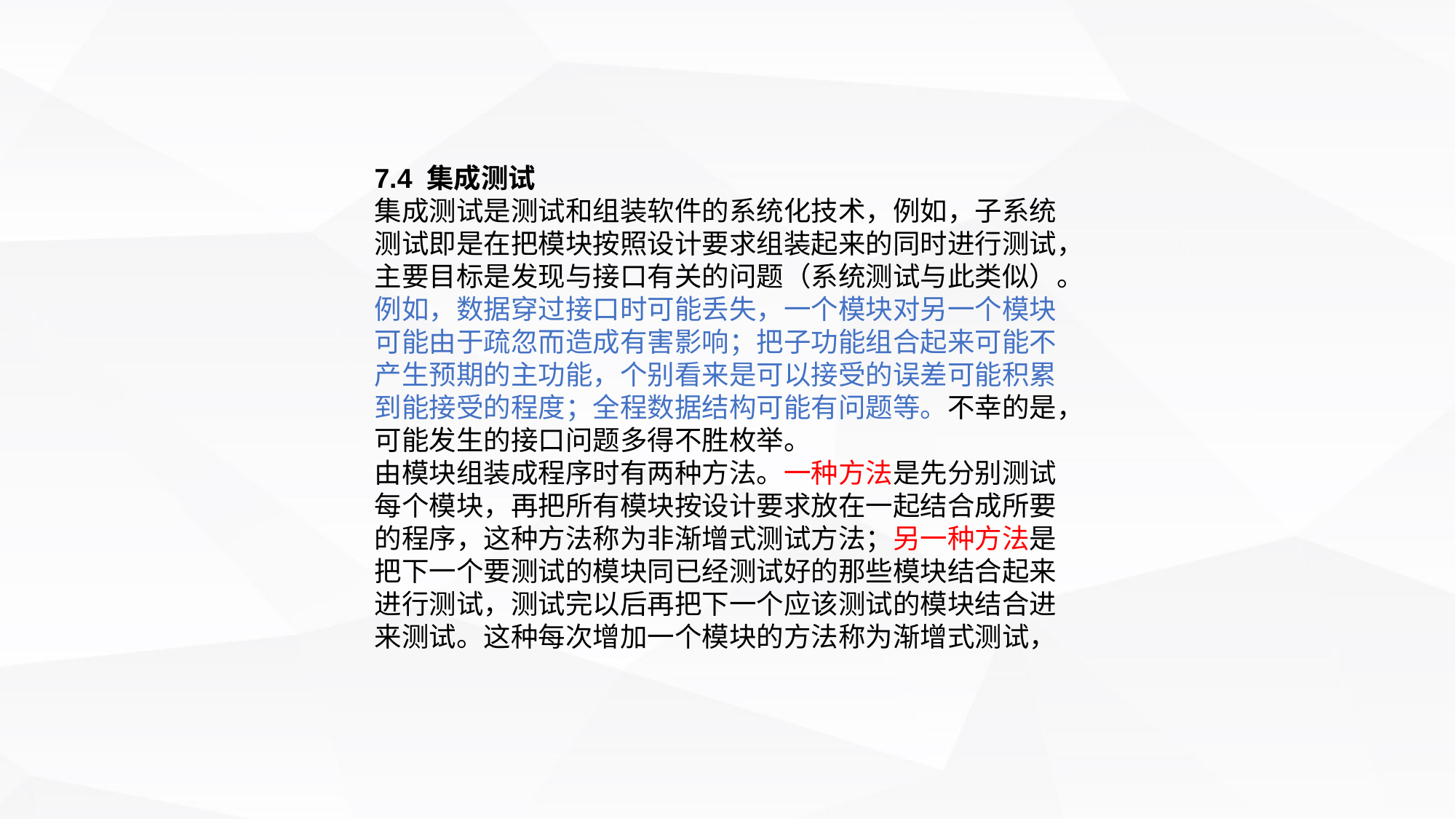

7.4 集成测试
集成测试是测试和组装软件的系统化技术，例如，子系统测试即是在把模块按照设计要求组装起来的同时进行测试，主要目标是发现与接口有关的问题（系统测试与此类似）。例如，数据穿过接口时可能丢失，一个模块对另一个模块可能由于疏忽而造成有害影响；把子功能组合起来可能不产生预期的主功能，个别看来是可以接受的误差可能积累到能接受的程度；全程数据结构可能有问题等。不幸的是，可能发生的接口问题多得不胜枚举。
由模块组装成程序时有两种方法。一种方法是先分别测试每个模块，再把所有模块按设计要求放在一起结合成所要的程序，这种方法称为非渐增式测试方法；另一种方法是把下一个要测试的模块同已经测试好的那些模块结合起来进行测试，测试完以后再把下一个应该测试的模块结合进来测试。这种每次增加一个模块的方法称为渐增式测试，